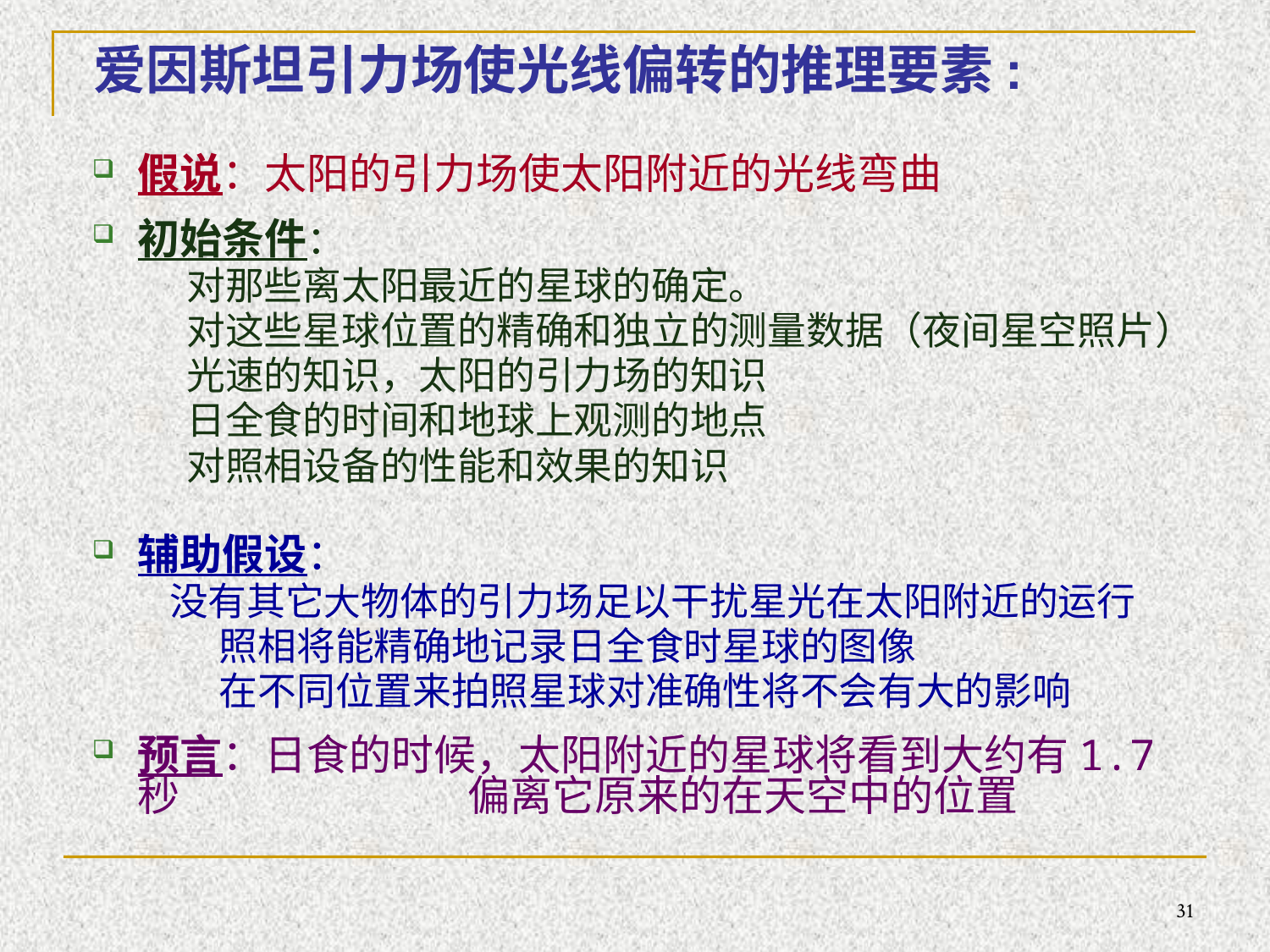

爱因斯坦引力场使光线偏转的推理要素:

假说：太阳的引力场使太阳附近的光线弯曲

初始条件：
对那些离太阳最近的星球的确定。
对这些星球位置的精确和独立的测量数据（夜间星空照片）
光速的知识，太阳的引力场的知识
日全食的时间和地球上观测的地点
对照相设备的性能和效果的知识

辅助假设：
　　　 没有其它大物体的引力场足以干扰星光在太阳附近的运行
		照相将能精确地记录日全食时星球的图像
		在不同位置来拍照星球对准确性将不会有大的影响

预言：日食的时候，太阳附近的星球将看到大约有1.7秒		        偏离它原来的在天空中的位置

31